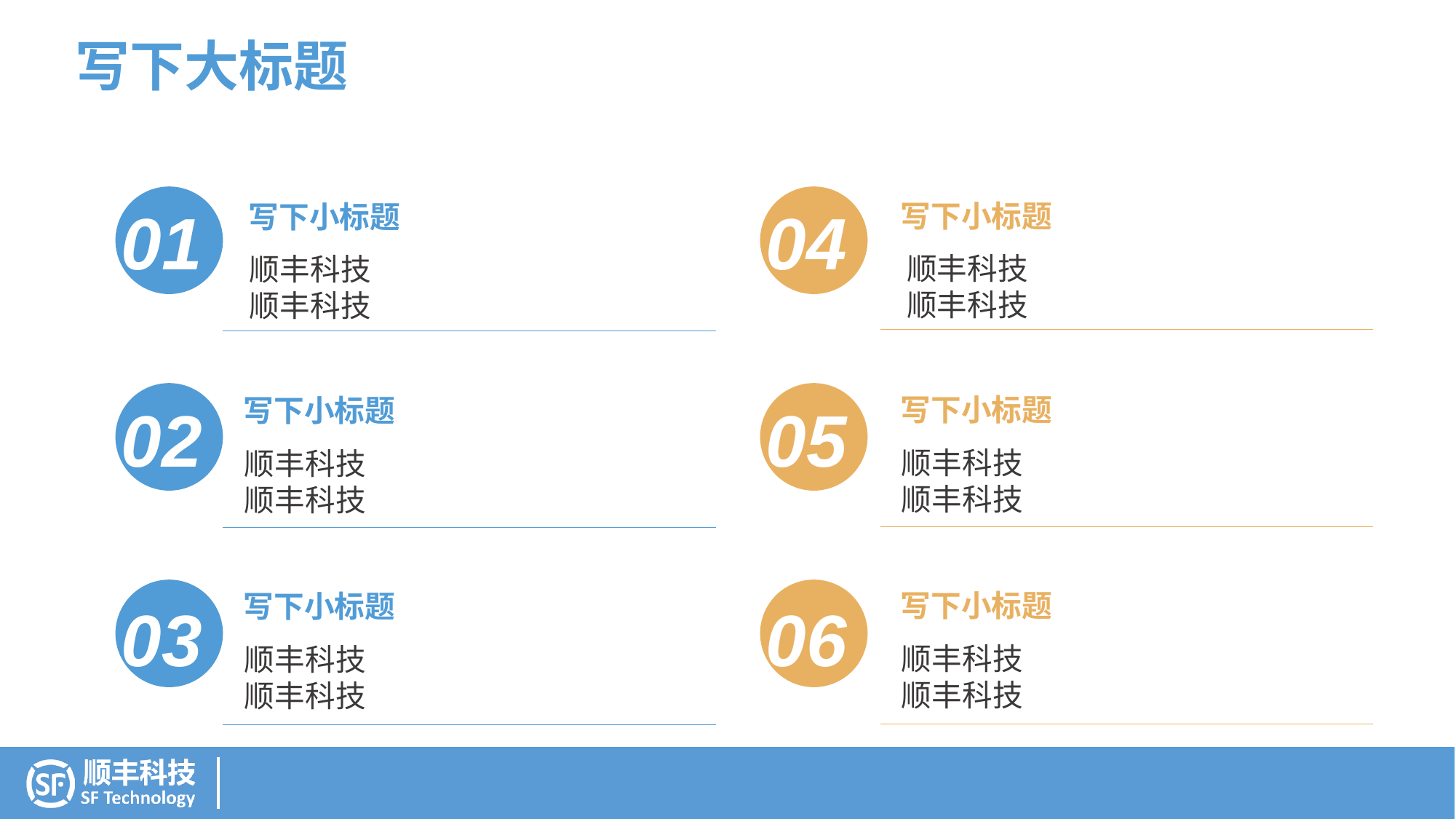

写下大标题

01
04
写下小标题
写下小标题
顺丰科技
顺丰科技
顺丰科技
顺丰科技

写下小标题
写下小标题
02
05
顺丰科技
顺丰科技
顺丰科技
顺丰科技

写下小标题
写下小标题
03
06
顺丰科技
顺丰科技
顺丰科技
顺丰科技